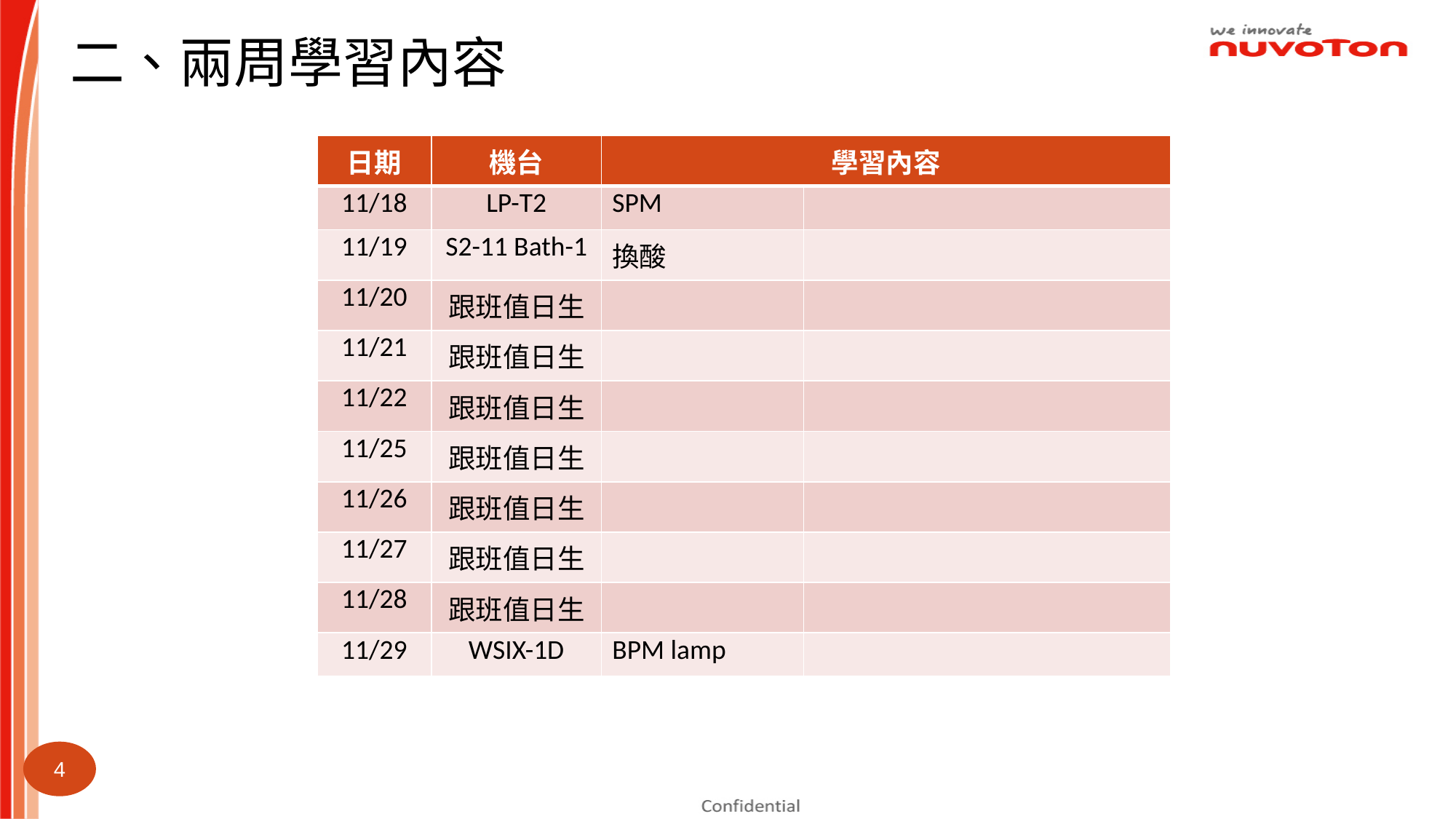

二、兩周學習內容
| 日期 | 機台 | 學習內容 |  |
| --- | --- | --- | --- |
| 11/18 | LP-T2 | SPM |  |
| 11/19 | S2-11 Bath-1 | 換酸 |  |
| 11/20 | 跟班值日生 |  |  |
| 11/21 | 跟班值日生 |  |  |
| 11/22 | 跟班值日生 |  |  |
| 11/25 | 跟班值日生 |  |  |
| 11/26 | 跟班值日生 |  |  |
| 11/27 | 跟班值日生 |  |  |
| 11/28 | 跟班值日生 |  |  |
| 11/29 | WSIX-1D | BPM lamp |  |
2024.06.03 ~ 2024.06.14
4